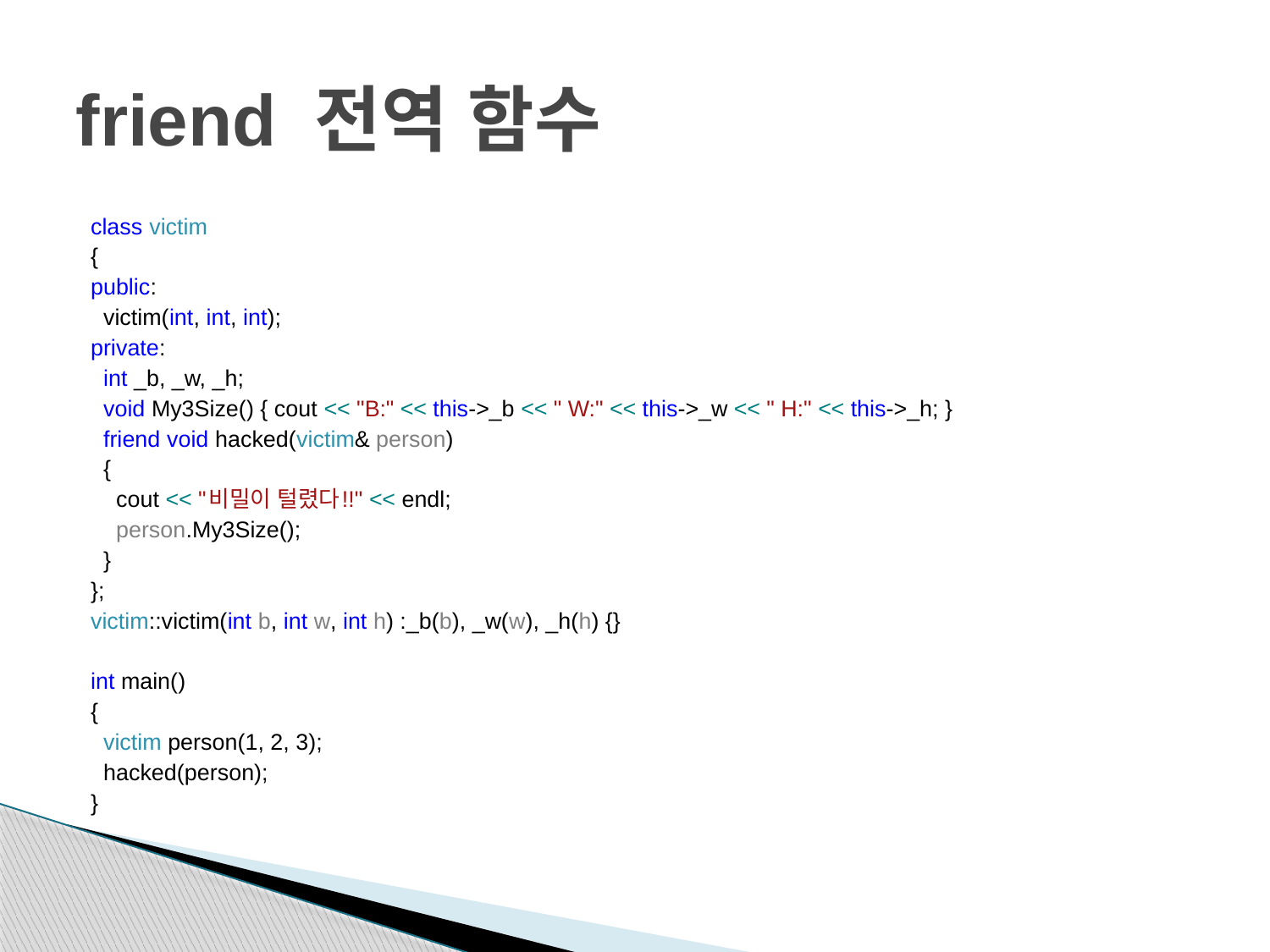

# friend 전역 함수
class victim
{
public:
  victim(int, int, int);
private:
  int _b, _w, _h;
  void My3Size() { cout << "B:" << this->_b << " W:" << this->_w << " H:" << this->_h; }
  friend void hacked(victim& person)
  {
    cout << "비밀이 털렸다!!" << endl;
    person.My3Size();
  }
};
victim::victim(int b, int w, int h) :_b(b), _w(w), _h(h) {}

int main()
{
  victim person(1, 2, 3);
  hacked(person);
}